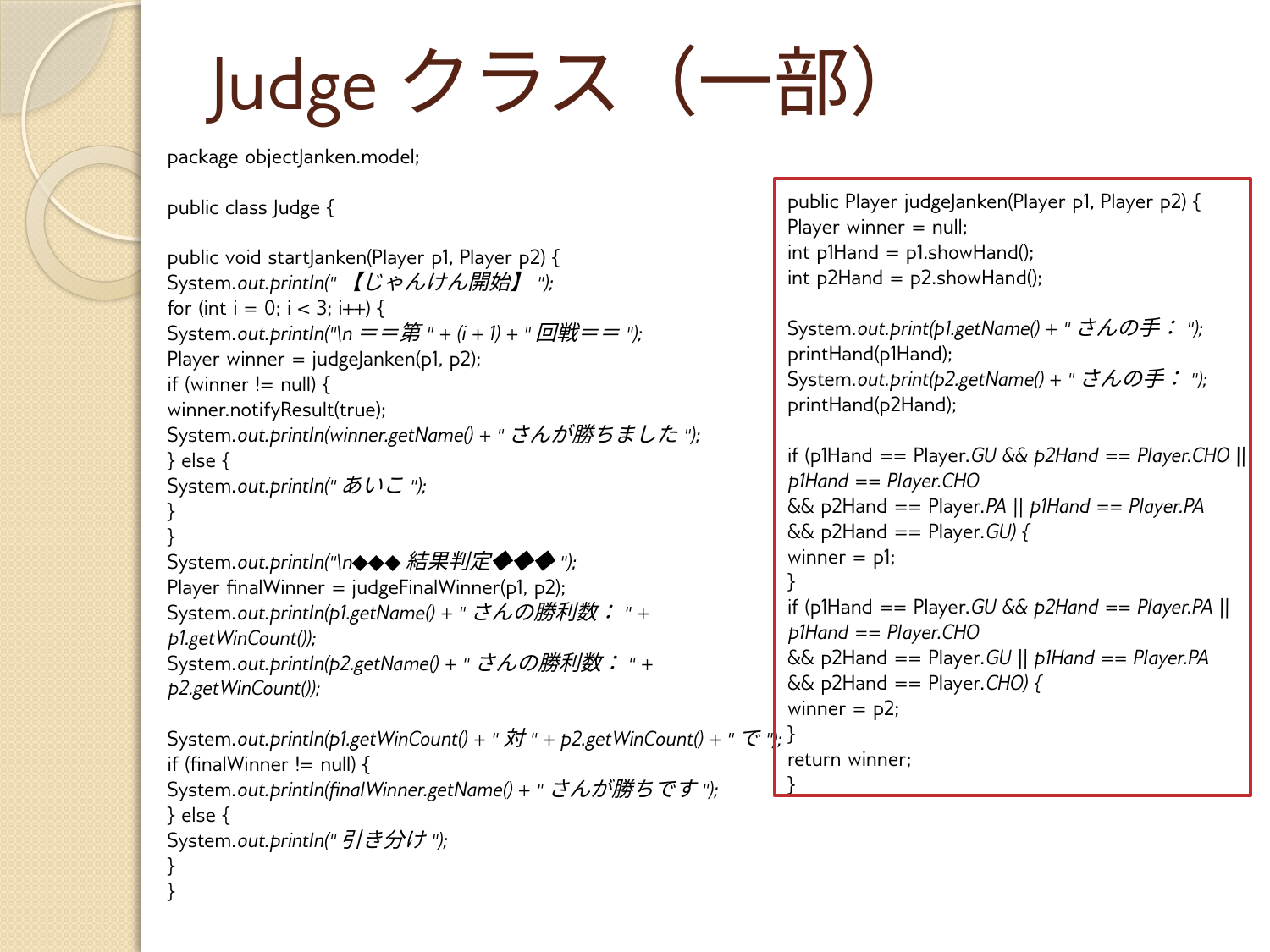

# Judgeクラス（一部）

package objectJanken.model;

public class Judge {

public void startJanken(Player p1, Player p2) {
System.out.println("【じゃんけん開始】");
for (int i = 0; i < 3; i++) {
System.out.println("\n＝＝第" + (i + 1) + "回戦＝＝");
Player winner = judgeJanken(p1, p2);
if (winner != null) {
winner.notifyResult(true);
System.out.println(winner.getName() + "さんが勝ちました");
} else {
System.out.println("あいこ");
}
}
System.out.println("\n◆◆◆結果判定◆◆◆");
Player finalWinner = judgeFinalWinner(p1, p2);
System.out.println(p1.getName() + "さんの勝利数：" + p1.getWinCount());
System.out.println(p2.getName() + "さんの勝利数：" + p2.getWinCount());

System.out.println(p1.getWinCount() + "対" + p2.getWinCount() + "で");
if (finalWinner != null) {
System.out.println(finalWinner.getName() + "さんが勝ちです");
} else {
System.out.println("引き分け");
}
}

public Player judgeJanken(Player p1, Player p2) {
Player winner = null;
int p1Hand = p1.showHand();
int p2Hand = p2.showHand();

System.out.print(p1.getName() + "さんの手：");
printHand(p1Hand);
System.out.print(p2.getName() + "さんの手：");
printHand(p2Hand);

if (p1Hand == Player.GU && p2Hand == Player.CHO || p1Hand == Player.CHO
&& p2Hand == Player.PA || p1Hand == Player.PA
&& p2Hand == Player.GU) {
winner = p1;
}
if (p1Hand == Player.GU && p2Hand == Player.PA || p1Hand == Player.CHO
&& p2Hand == Player.GU || p1Hand == Player.PA
&& p2Hand == Player.CHO) {
winner = p2;
}
return winner;
}